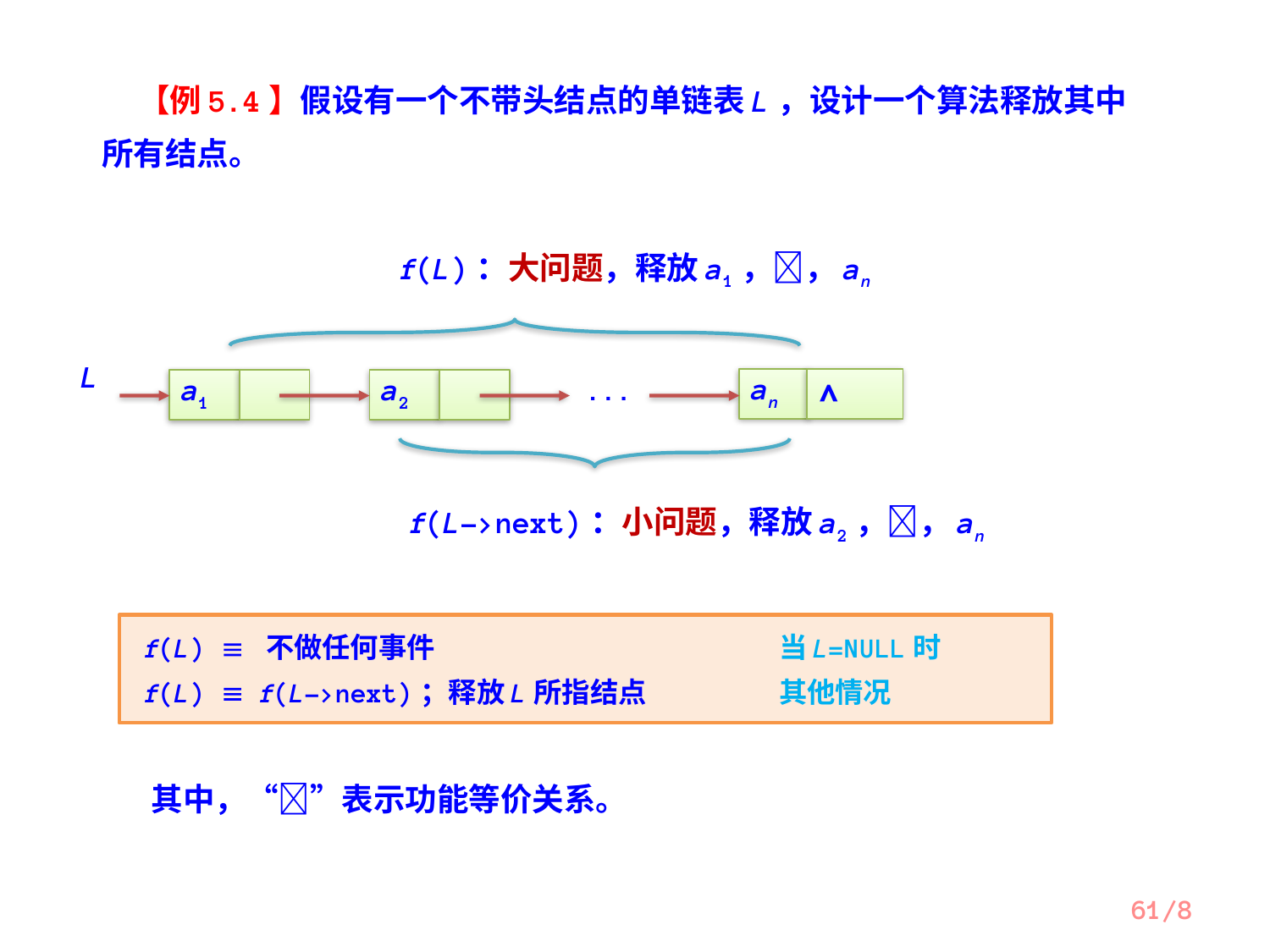

【例5.4】假设有一个不带头结点的单链表L，设计一个算法释放其中所有结点。
f(L)：大问题，释放a1，…，an

L
...
an
∧
a1

a2

f(L->next)：小问题，释放a2，…，an
f(L) ≡ 不做任何事件			当L=NULL时
f(L) ≡ f(L->next)；释放L所指结点		其他情况
其中，“≡”表示功能等价关系。
61/8